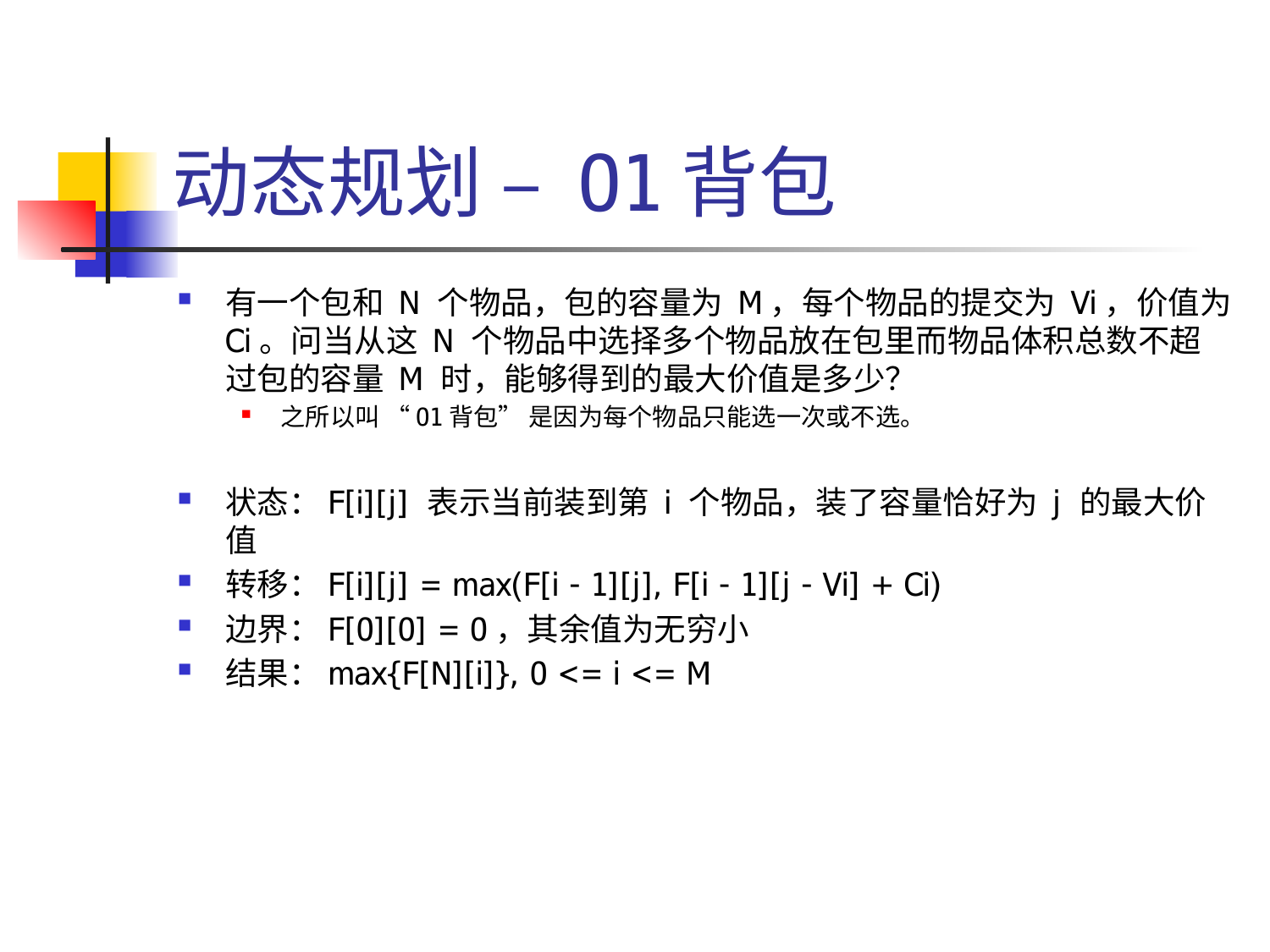

# 动态规划 – 01背包
有一个包和 N 个物品，包的容量为 M，每个物品的提交为 Vi，价值为 Ci。问当从这 N 个物品中选择多个物品放在包里而物品体积总数不超过包的容量 M 时，能够得到的最大价值是多少？
之所以叫 “01背包” 是因为每个物品只能选一次或不选。

状态：F[i][j] 表示当前装到第 i 个物品，装了容量恰好为 j 的最大价值
转移：F[i][j] = max(F[i - 1][j], F[i - 1][j - Vi] + Ci)
边界：F[0][0] = 0，其余值为无穷小
结果：max{F[N][i]}, 0 <= i <= M